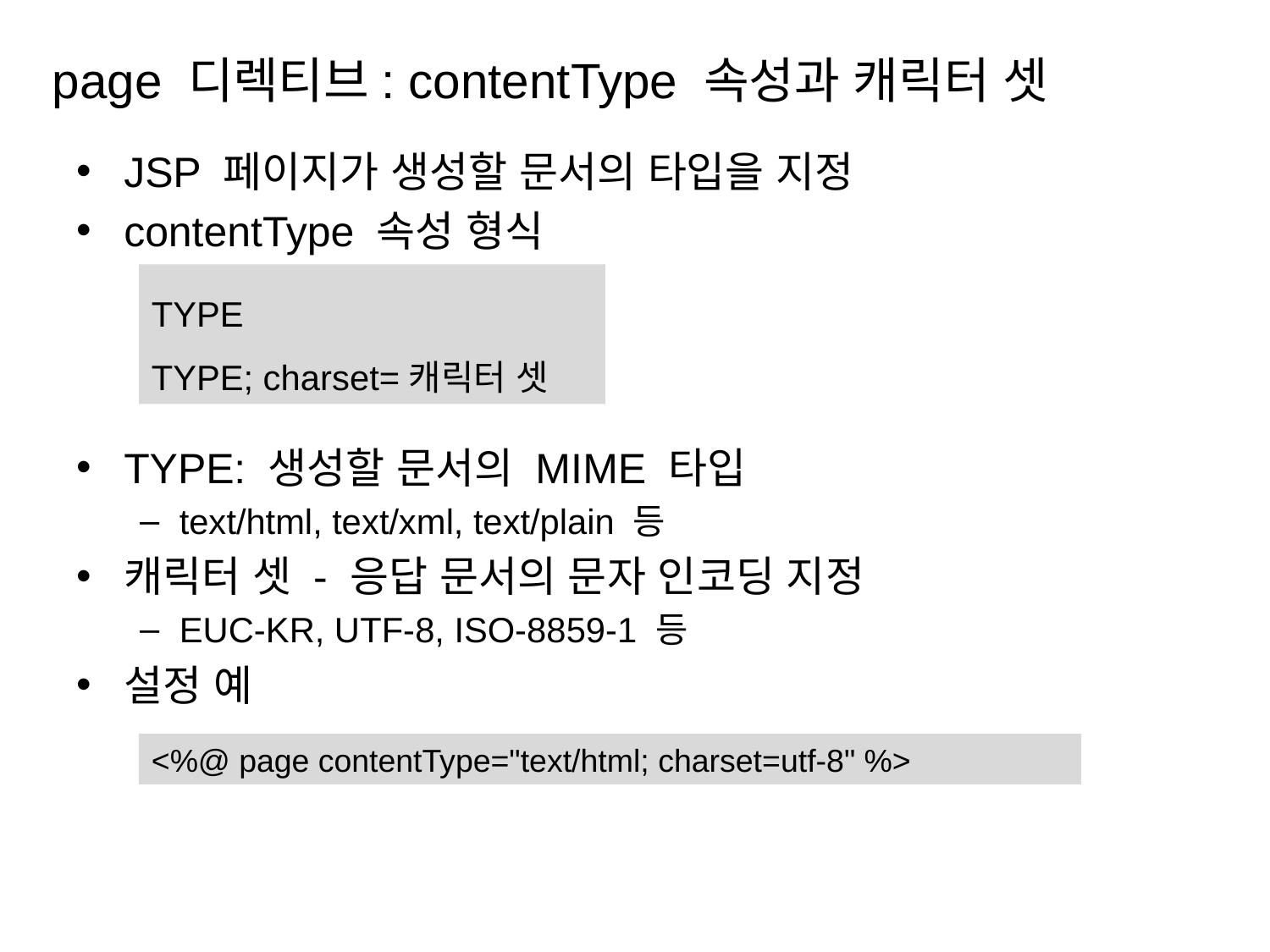

# page 디렉티브: contentType 속성과 캐릭터 셋
JSP 페이지가 생성할 문서의 타입을 지정
contentType 속성 형식

TYPE: 생성할 문서의 MIME 타입
text/html, text/xml, text/plain 등
캐릭터 셋 - 응답 문서의 문자 인코딩 지정
EUC-KR, UTF-8, ISO-8859-1 등
설정 예

TYPE
TYPE; charset=캐릭터 셋
<%@ page contentType="text/html; charset=utf-8" %>